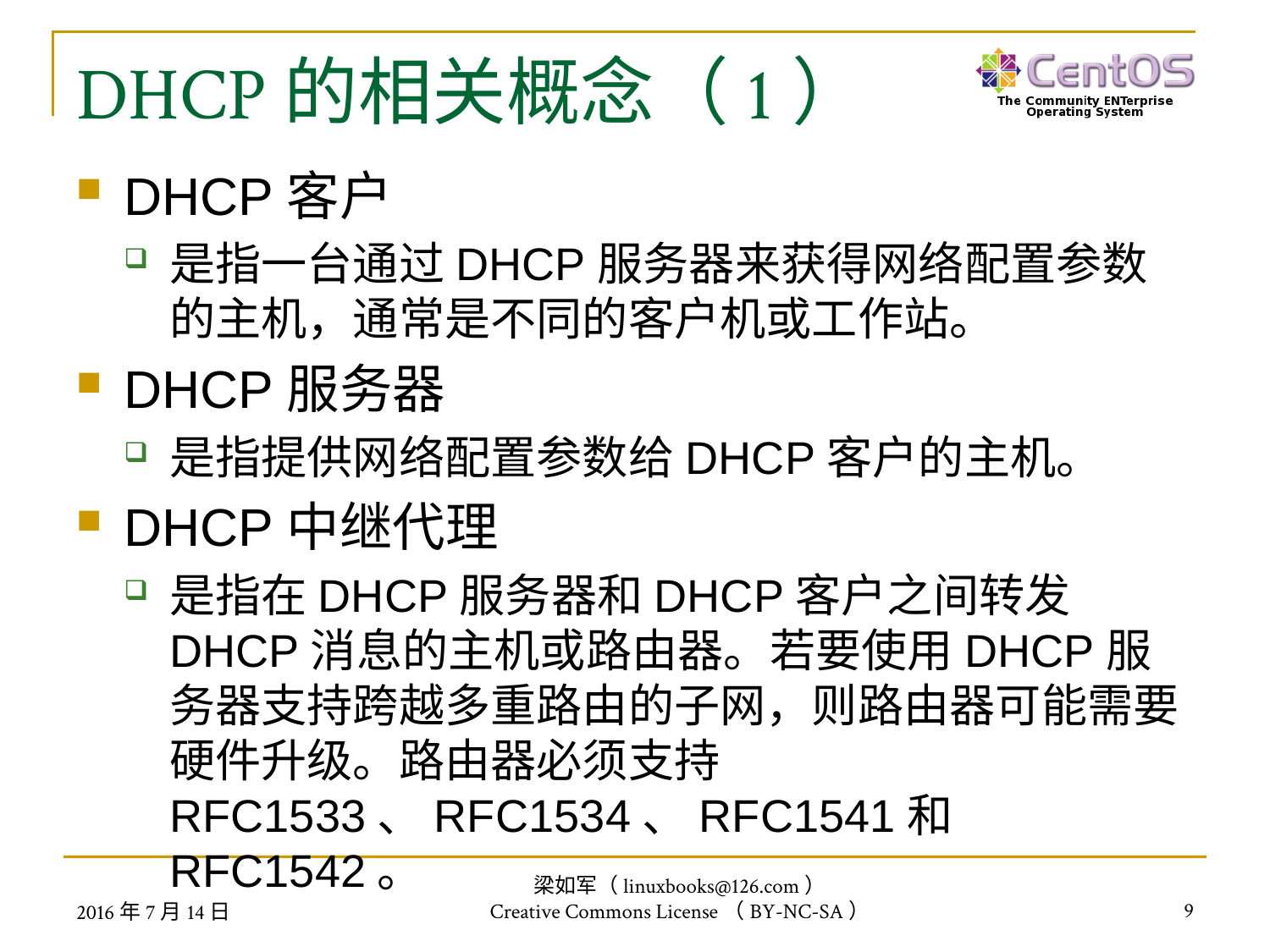

# DHCP的相关概念（1）
DHCP客户
是指一台通过DHCP服务器来获得网络配置参数的主机，通常是不同的客户机或工作站。
DHCP服务器
是指提供网络配置参数给DHCP客户的主机。
DHCP中继代理
是指在DHCP服务器和DHCP客户之间转发DHCP消息的主机或路由器。若要使用DHCP服务器支持跨越多重路由的子网，则路由器可能需要硬件升级。路由器必须支持RFC1533、RFC1534、RFC1541和RFC1542。
梁如军（linuxbooks@126.com）
Creative Commons License（BY-NC-SA）
2016年7月14日
9